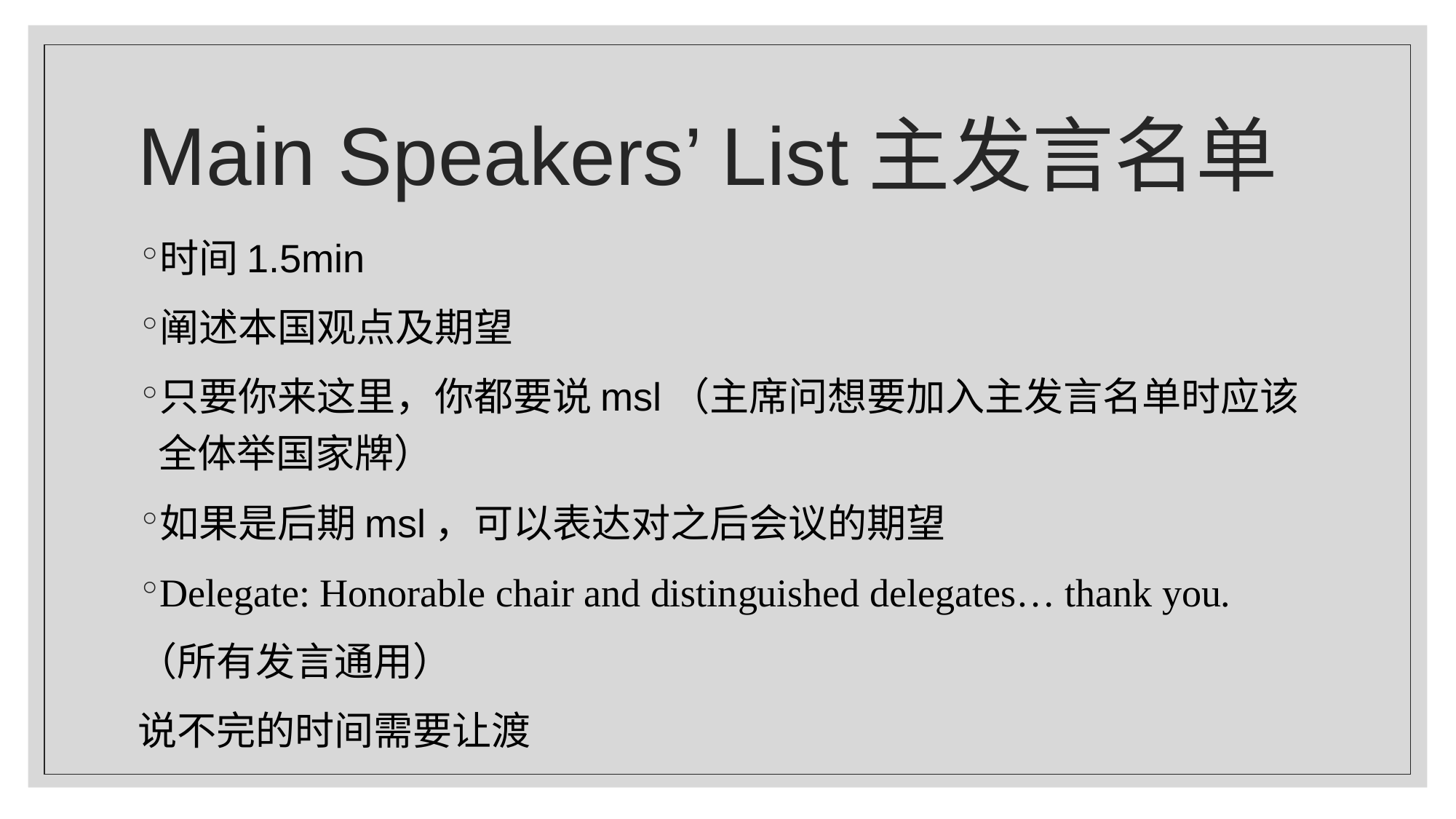

# Main Speakers’ List主发言名单
时间1.5min
阐述本国观点及期望
只要你来这里，你都要说msl（主席问想要加入主发言名单时应该全体举国家牌）
如果是后期msl，可以表达对之后会议的期望
Delegate: Honorable chair and distinguished delegates… thank you.
（所有发言通用）
说不完的时间需要让渡